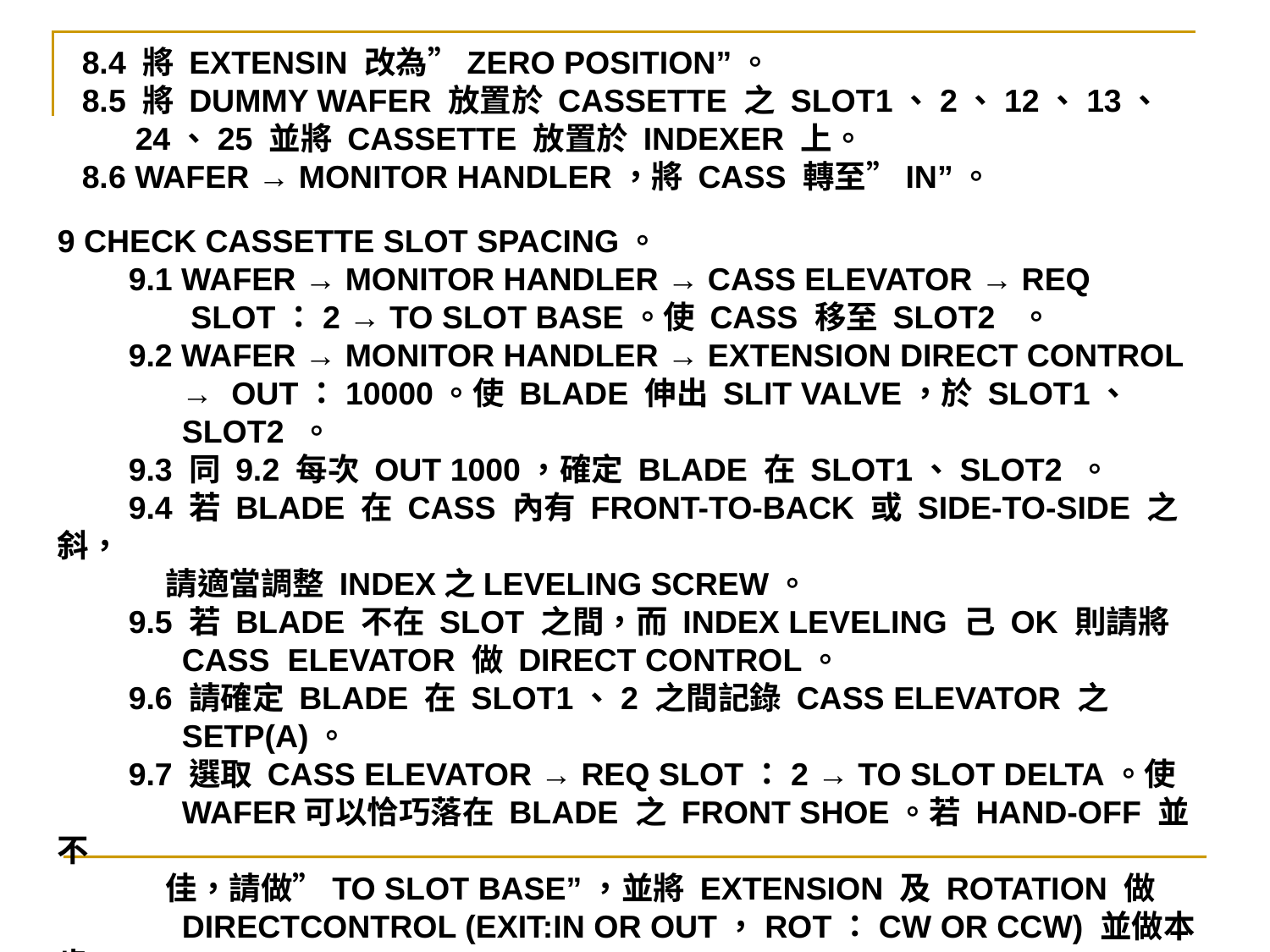

8.4 將 EXTENSIN 改為”ZERO POSITION”。
8.5 將 DUMMY WAFER 放置於 CASSETTE 之 SLOT1、2、12、13、
      24、25 並將 CASSETTE 放置於 INDEXER 上。
8.6 WAFER → MONITOR HANDLER，將 CASS 轉至”IN”。
9 CHECK CASSETTE SLOT SPACING。
        9.1 WAFER → MONITOR HANDLER → CASS ELEVATOR → REQ
               SLOT：2 → TO SLOT BASE。使 CASS 移至 SLOT2  。
        9.2 WAFER → MONITOR HANDLER → EXTENSION DIRECT CONTROL
              →  OUT：10000。使 BLADE 伸出 SLIT VALVE，於 SLOT1、
              SLOT2 。
        9.3 同 9.2 每次 OUT 1000，確定 BLADE 在 SLOT1、SLOT2 。
        9.4 若 BLADE 在 CASS 內有 FRONT-TO-BACK 或 SIDE-TO-SIDE 之斜，
              請適當調整 INDEX之LEVELING SCREW。
        9.5 若 BLADE 不在 SLOT 之間，而 INDEX LEVELING 己 OK 則請將
              CASS  ELEVATOR 做 DIRECT CONTROL。
        9.6 請確定 BLADE 在 SLOT1、2 之間記錄 CASS ELEVATOR 之
              SETP(A)。
        9.7 選取 CASS ELEVATOR → REQ SLOT：2 → TO SLOT DELTA。使
              WAFER可以恰巧落在 BLADE 之 FRONT SHOE。若 HAND-OFF 並不
              佳，請做”TO SLOT BASE”，並將 EXTENSION 及 ROTATION 做
              DIRECTCONTROL (EXIT:IN OR OUT，ROT：CW OR CCW) 並做本步
              驟確定。